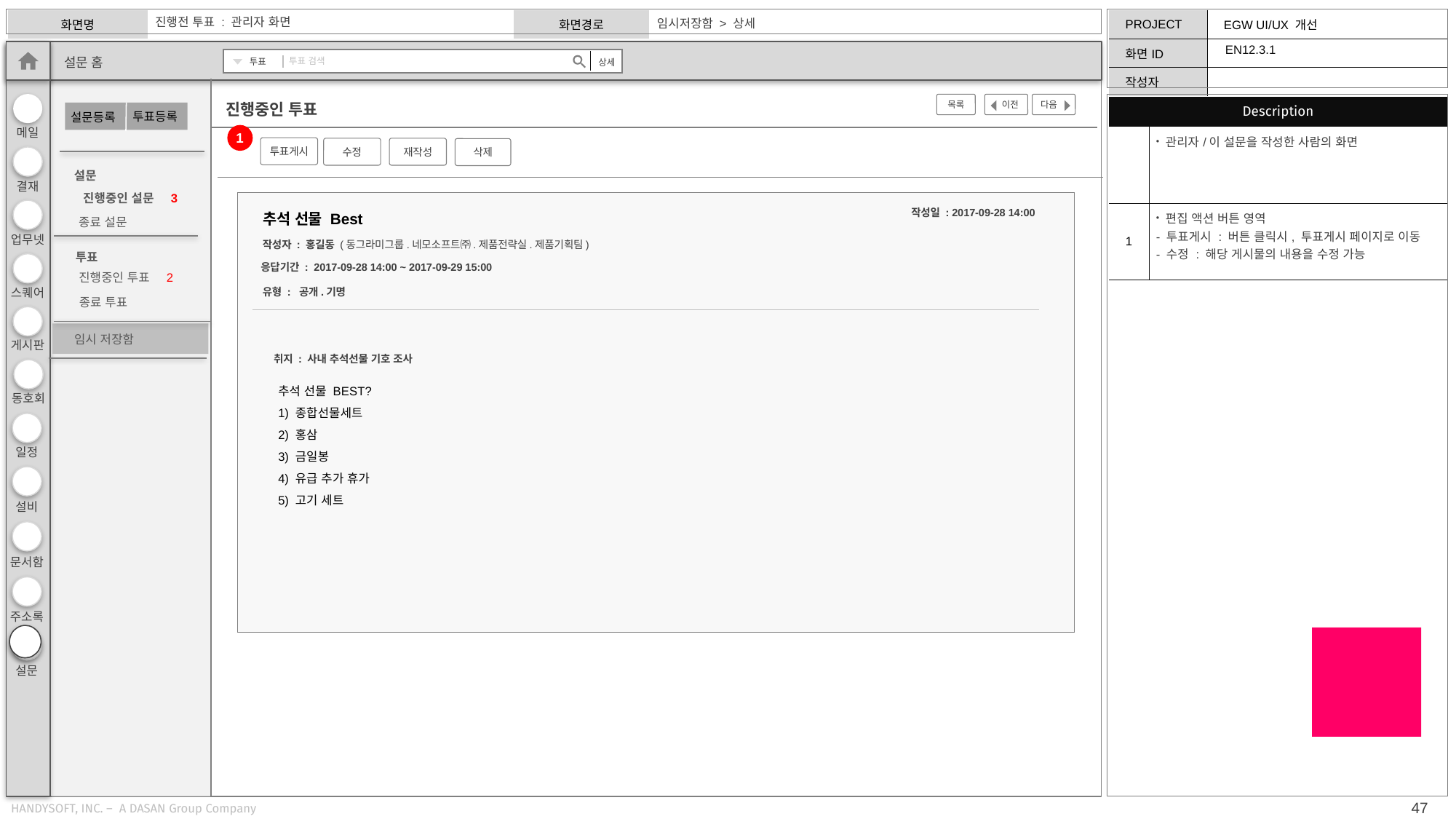

진행전 투표 : 관리자 화면
임시저장함 > 상세
EN12.3.1

투표

투표 검색
상세
설문 홈

투표등록
설문등록
설문
진행중인 설문    3
종료 설문
투표
진행중인 투표    2
종료 투표

임시 저장함
목록

이전

다음

| Description |  |
| --- | --- |
|  | 관리자/이 설문을 작성한 사람의 화면 |
| 1 | 편집 액션 버튼 영역 - 투표게시 : 버튼 클릭시, 투표게시 페이지로 이동 - 수정 : 해당 게시물의 내용을 수정 가능 |
진행중인 투표
1

투표게시
수정
재작성
삭제

작성일 : 2017-09-28 14:00
추석 선물 Best
작성자 : 홍길동 (동그라미그룹.네모소프트㈜.제품전략실.제품기획팀)
응답기간 :  2017-09-28 14:00 ~ 2017-09-29 15:00
유형 :  공개.기명
추석 선물 BEST?
1) 종합선물세트
2) 홍삼
3) 금일봉
4) 유급 추가 휴가
5) 고기 세트

취지 : 사내 추석선물 기호 조사